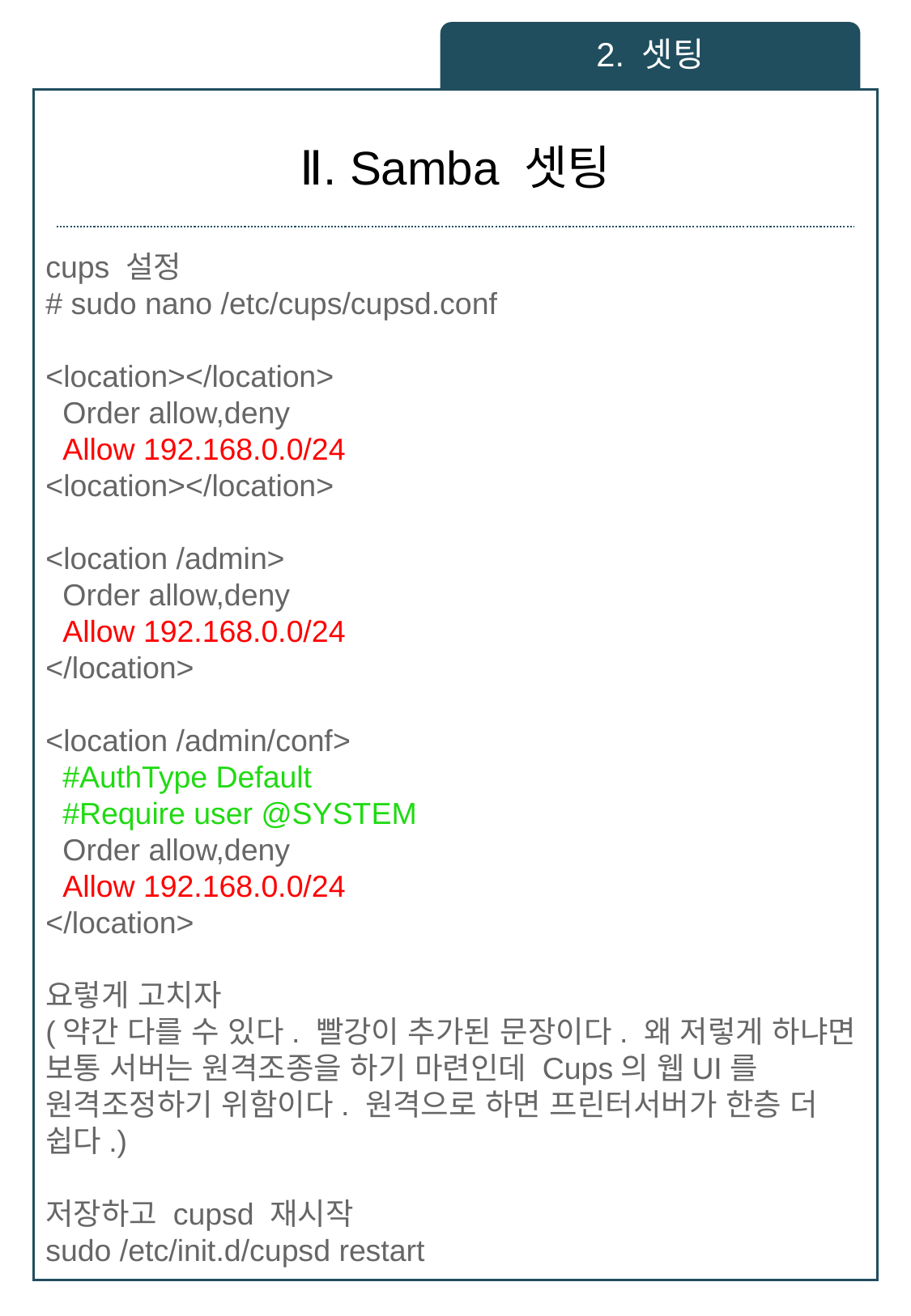

2. 셋팅

cups 설정
# sudo nano /etc/cups/cupsd.conf
<location></location>
  Order allow,deny
  Allow 192.168.0.0/24
<location></location>

<location /admin>
  Order allow,deny
  Allow 192.168.0.0/24
</location>

<location /admin/conf>
  #AuthType Default
  #Require user @SYSTEM
  Order allow,deny
  Allow 192.168.0.0/24
</location>

요렇게 고치자
(약간 다를 수 있다. 빨강이 추가된 문장이다. 왜 저렇게 하냐면 보통 서버는 원격조종을 하기 마련인데 Cups의 웹UI를 원격조정하기 위함이다. 원격으로 하면 프린터서버가 한층 더 쉽다.)

저장하고 cupsd 재시작
sudo /etc/init.d/cupsd restart
# Ⅱ. Samba 셋팅